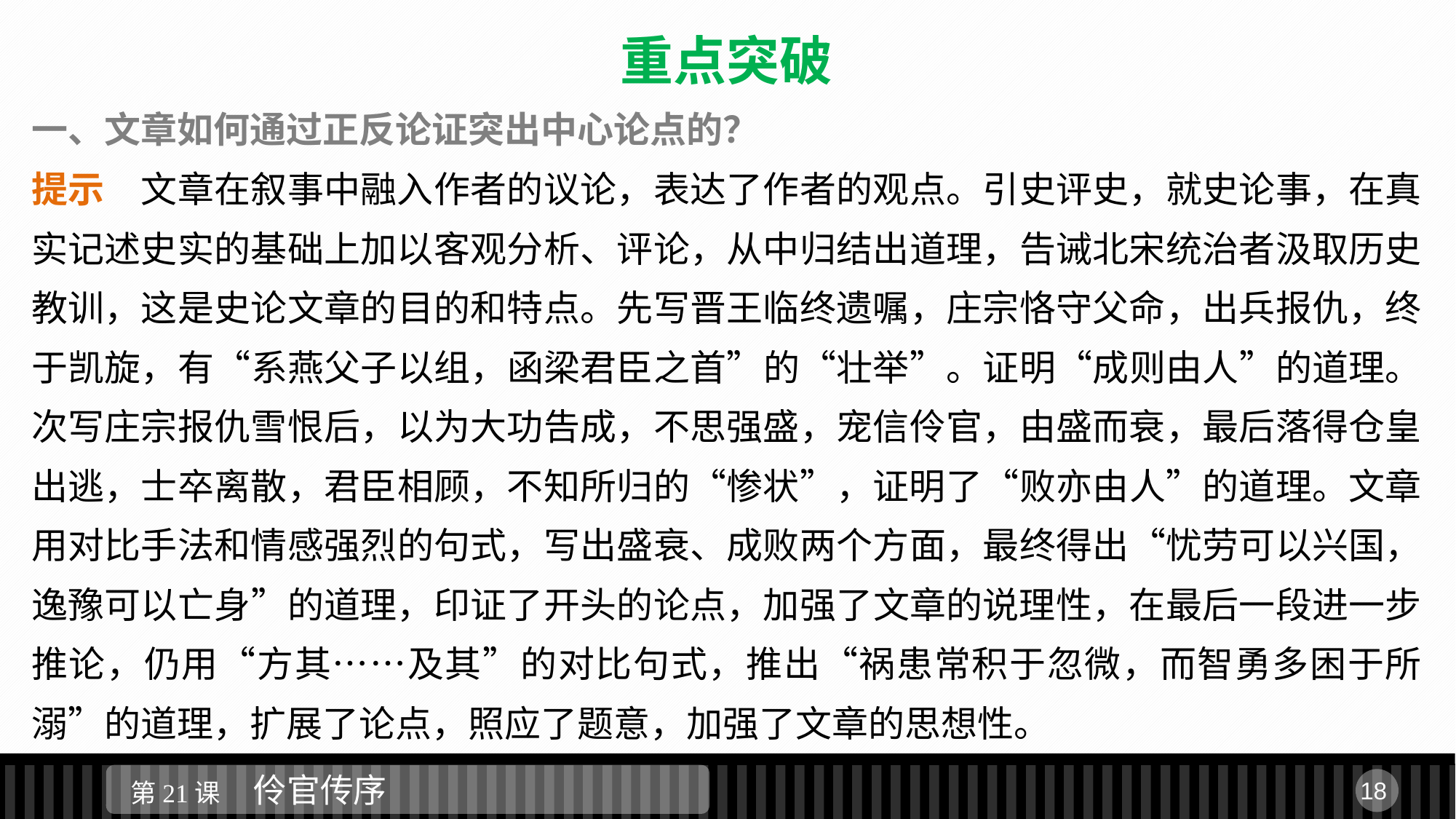

重点突破
一、文章如何通过正反论证突出中心论点的？
提示　文章在叙事中融入作者的议论，表达了作者的观点。引史评史，就史论事，在真实记述史实的基础上加以客观分析、评论，从中归结出道理，告诫北宋统治者汲取历史教训，这是史论文章的目的和特点。先写晋王临终遗嘱，庄宗恪守父命，出兵报仇，终于凯旋，有“系燕父子以组，函梁君臣之首”的“壮举”。证明“成则由人”的道理。次写庄宗报仇雪恨后，以为大功告成，不思强盛，宠信伶官，由盛而衰，最后落得仓皇出逃，士卒离散，君臣相顾，不知所归的“惨状”，证明了“败亦由人”的道理。文章用对比手法和情感强烈的句式，写出盛衰、成败两个方面，最终得出“忧劳可以兴国，逸豫可以亡身”的道理，印证了开头的论点，加强了文章的说理性，在最后一段进一步推论，仍用“方其……及其”的对比句式，推出“祸患常积于忽微，而智勇多困于所溺”的道理，扩展了论点，照应了题意，加强了文章的思想性。